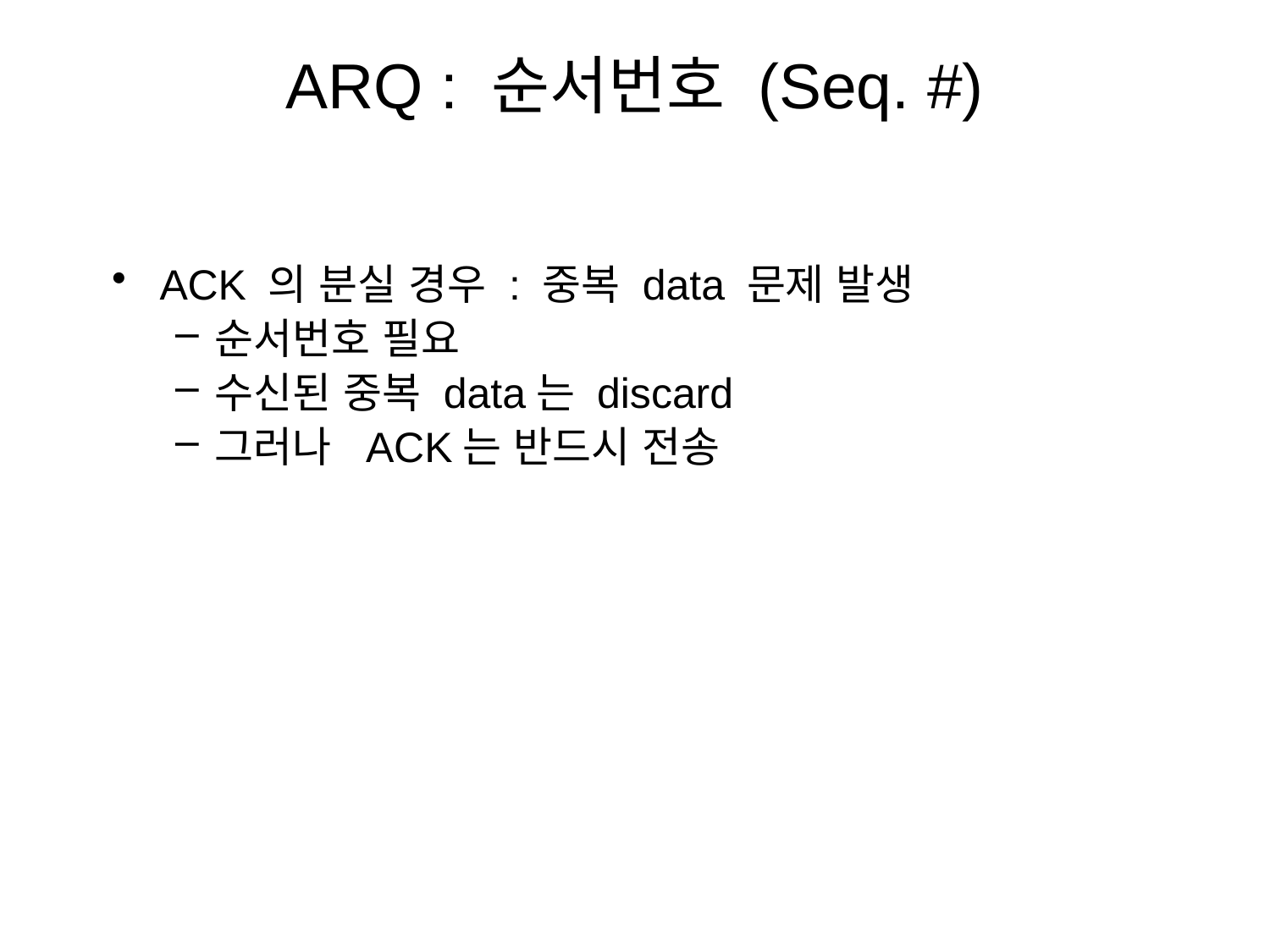

# ARQ : 순서번호 (Seq. #)

ACK 의 분실 경우 : 중복 data 문제 발생
순서번호 필요
수신된 중복 data는 discard
그러나  ACK는 반드시 전송